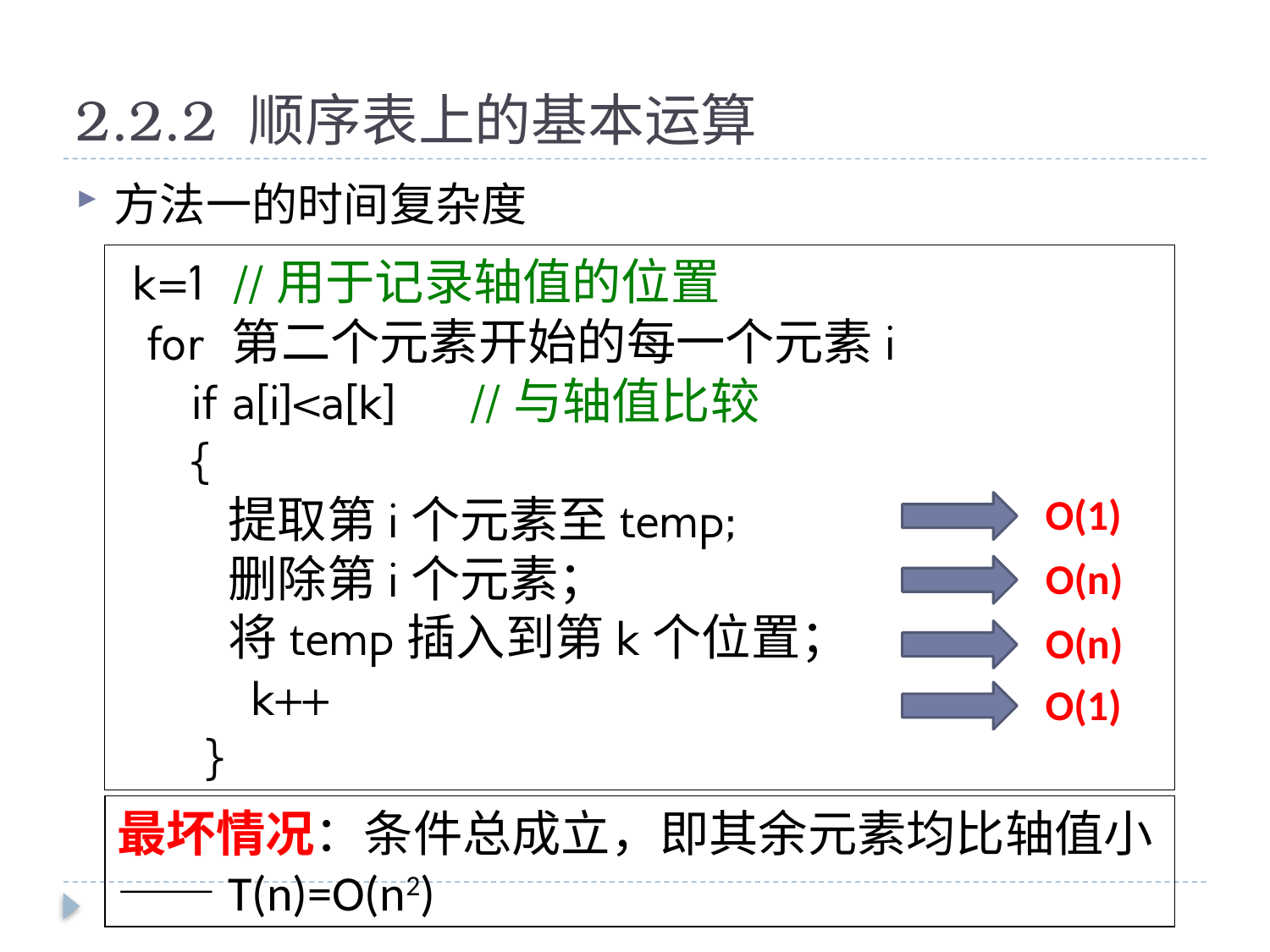

# 2.2.2 顺序表上的基本运算
方法一的时间复杂度
 k=1  //用于记录轴值的位置
  for 第二个元素开始的每一个元素i
     if a[i]<a[k]     //与轴值比较
     {
         提取第i个元素至temp;
         删除第i个元素；
         将temp插入到第k个位置；
         k++
      }
O(1)

O(n)

O(n)

O(1)

最坏情况：条件总成立，即其余元素均比轴值小——T(n)=O(n2)